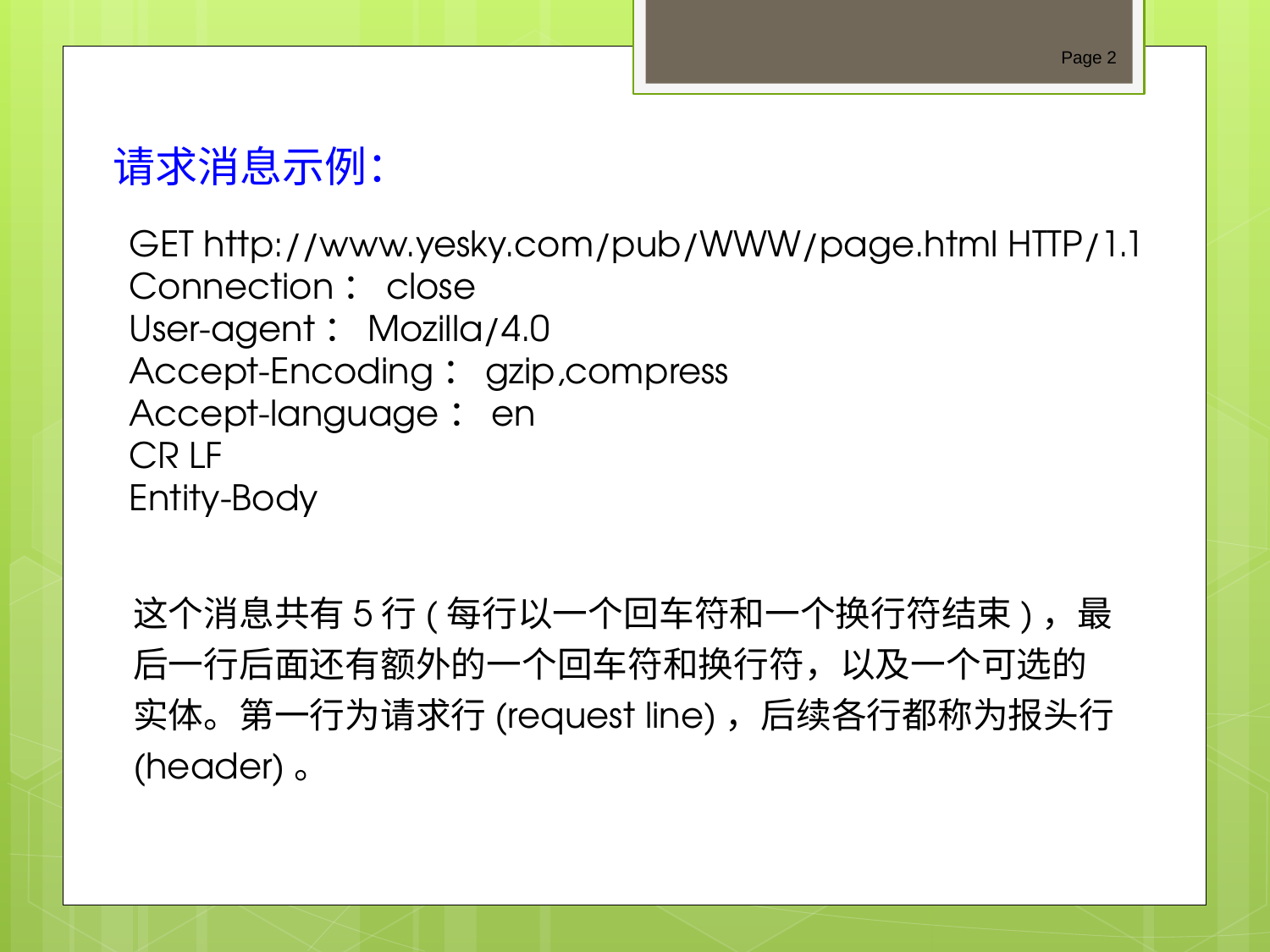

Page 2
请求消息示例：
GET http://www.yesky.com/pub/WWW/page.html HTTP/1.1
Connection：close
User-agent：Mozilla/4.0
Accept-Encoding：gzip,compress
Accept-language：en
CR LF
Entity-Body
这个消息共有5行(每行以一个回车符和一个换行符结束)，最后一行后面还有额外的一个回车符和换行符，以及一个可选的实体。第一行为请求行(request line)，后续各行都称为报头行(header)。